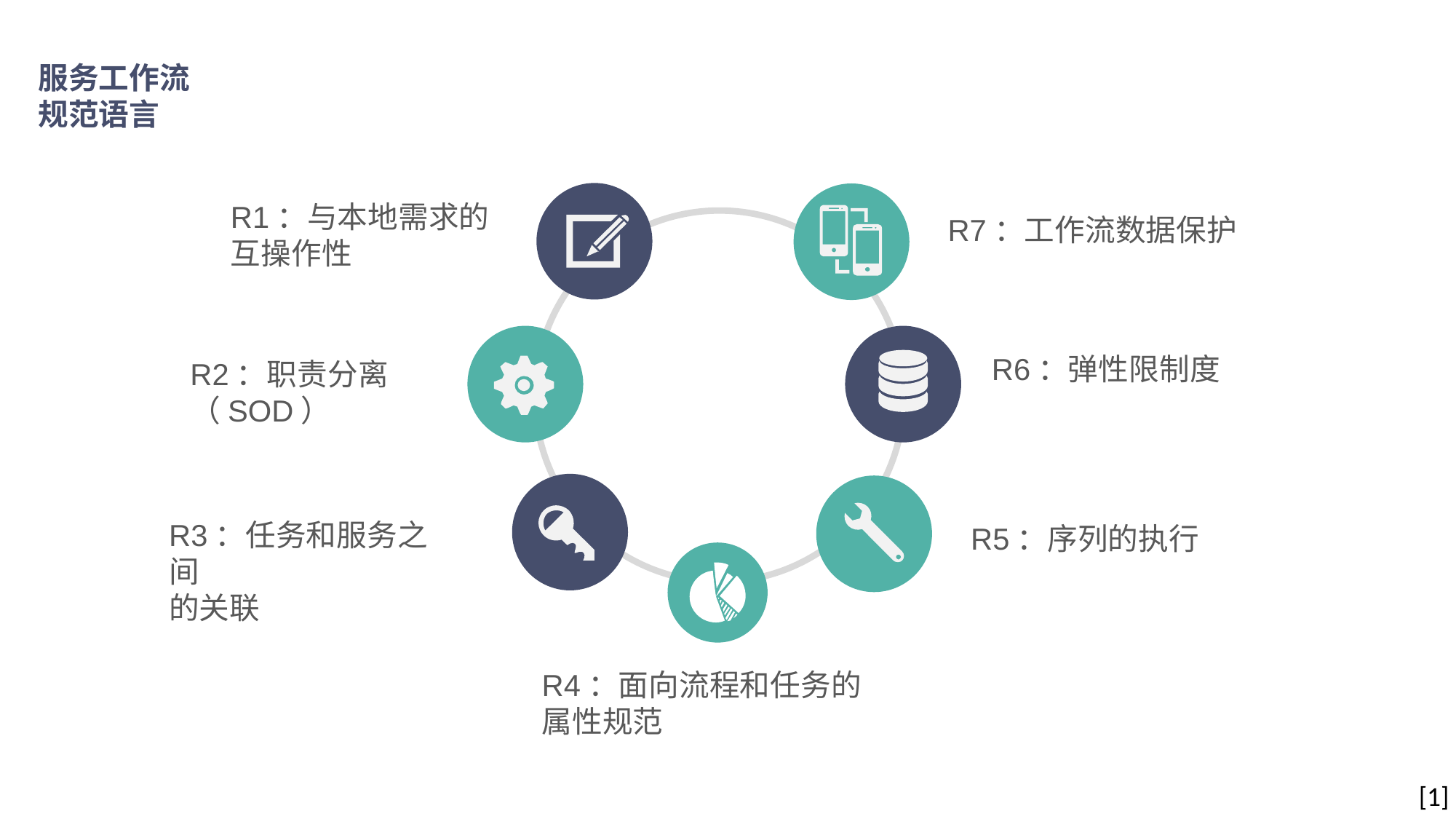

服务工作流
规范语言

R1：与本地需求的互操作性

R7：工作流数据保护

R6：弹性限制度
R2：职责分离（SOD）

R3：任务和服务之间
的关联
R5：序列的执行

R4：面向流程和任务的属性规范
[1]